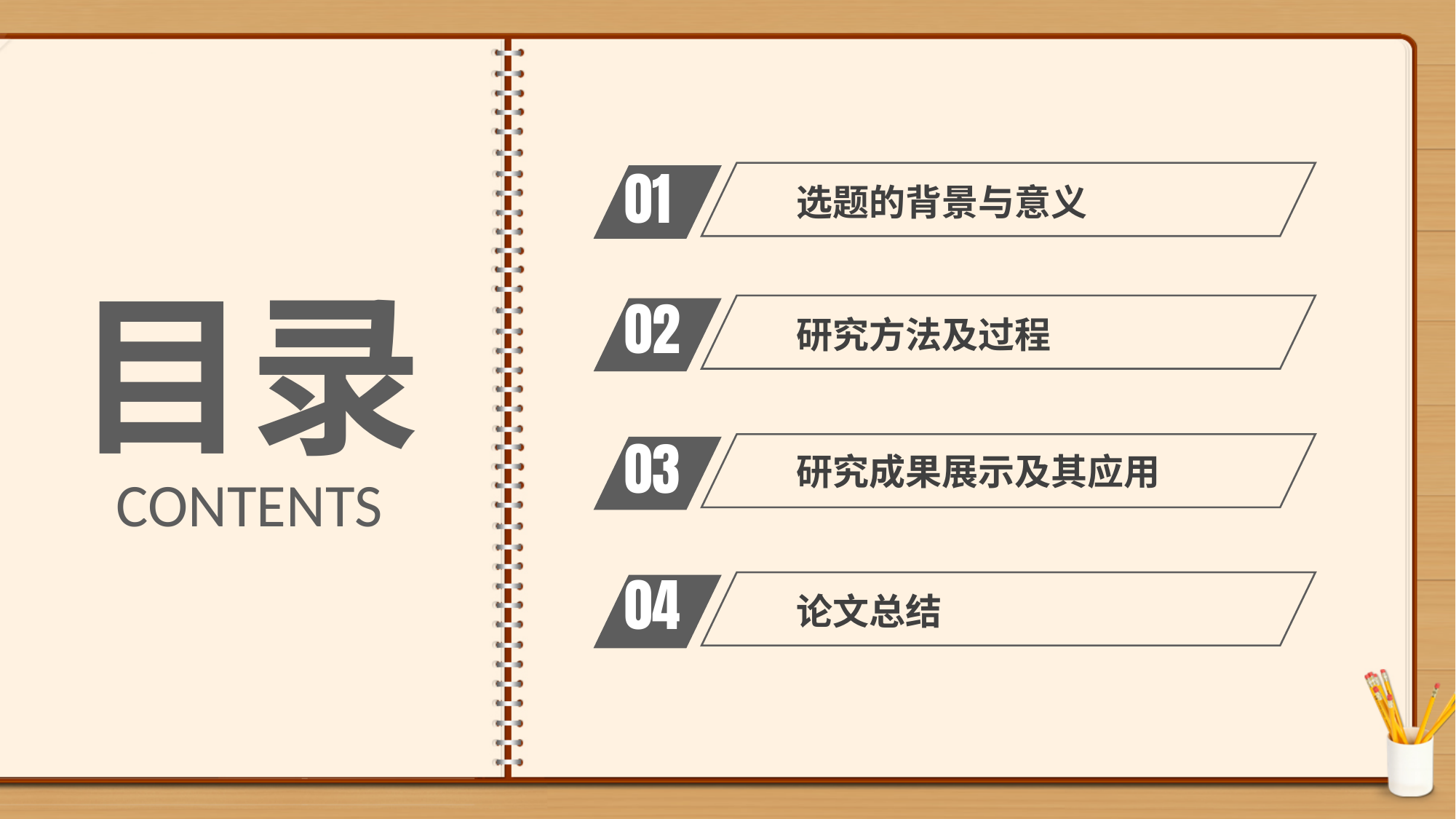

01

选题的背景与意义
目录
02

研究方法及过程
03

研究成果展示及其应用
CONTENTS
04

论文总结